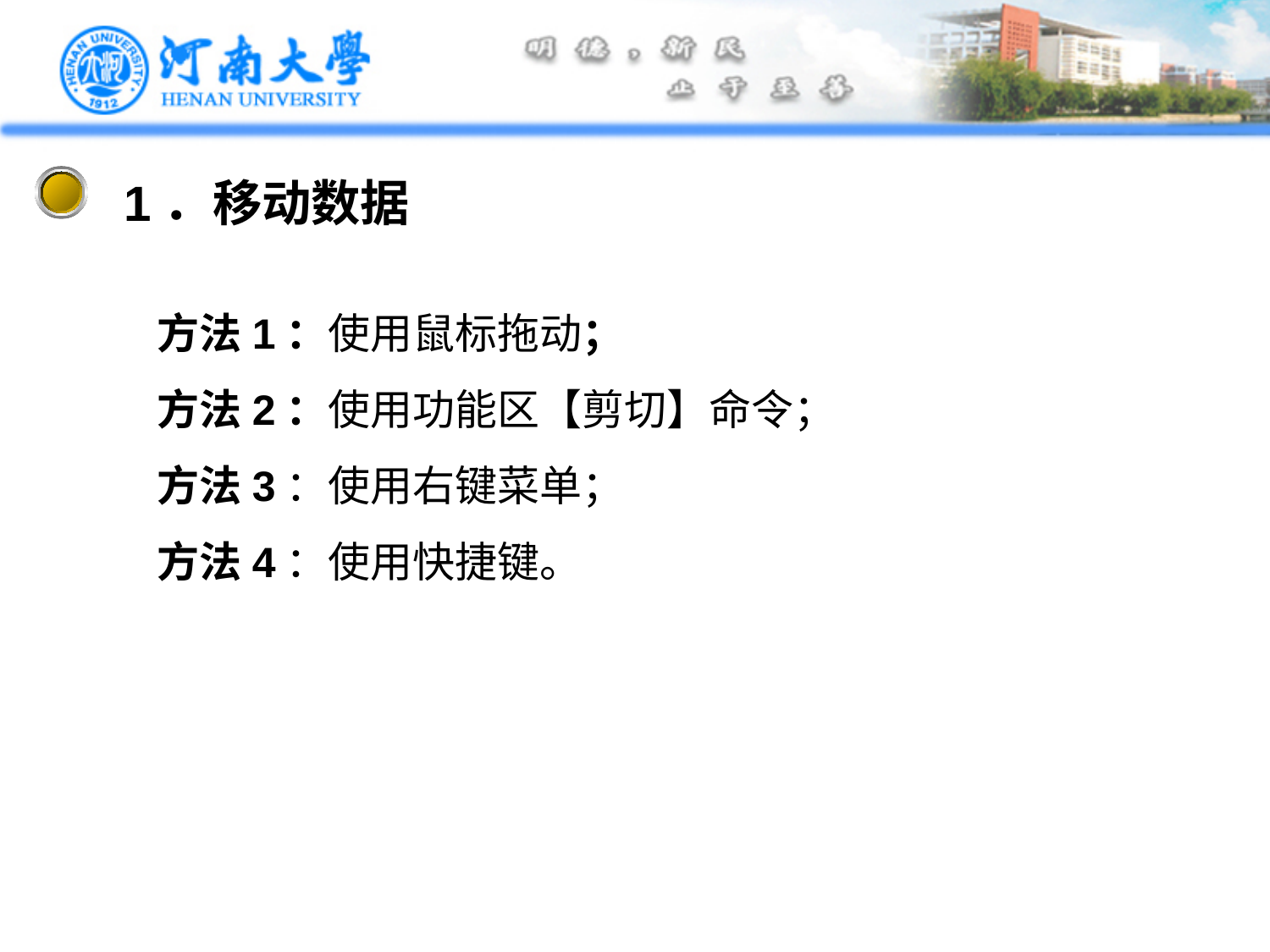

1．移动数据

方法1：使用鼠标拖动；
方法2：使用功能区【剪切】命令；
方法3：使用右键菜单；
方法4：使用快捷键。